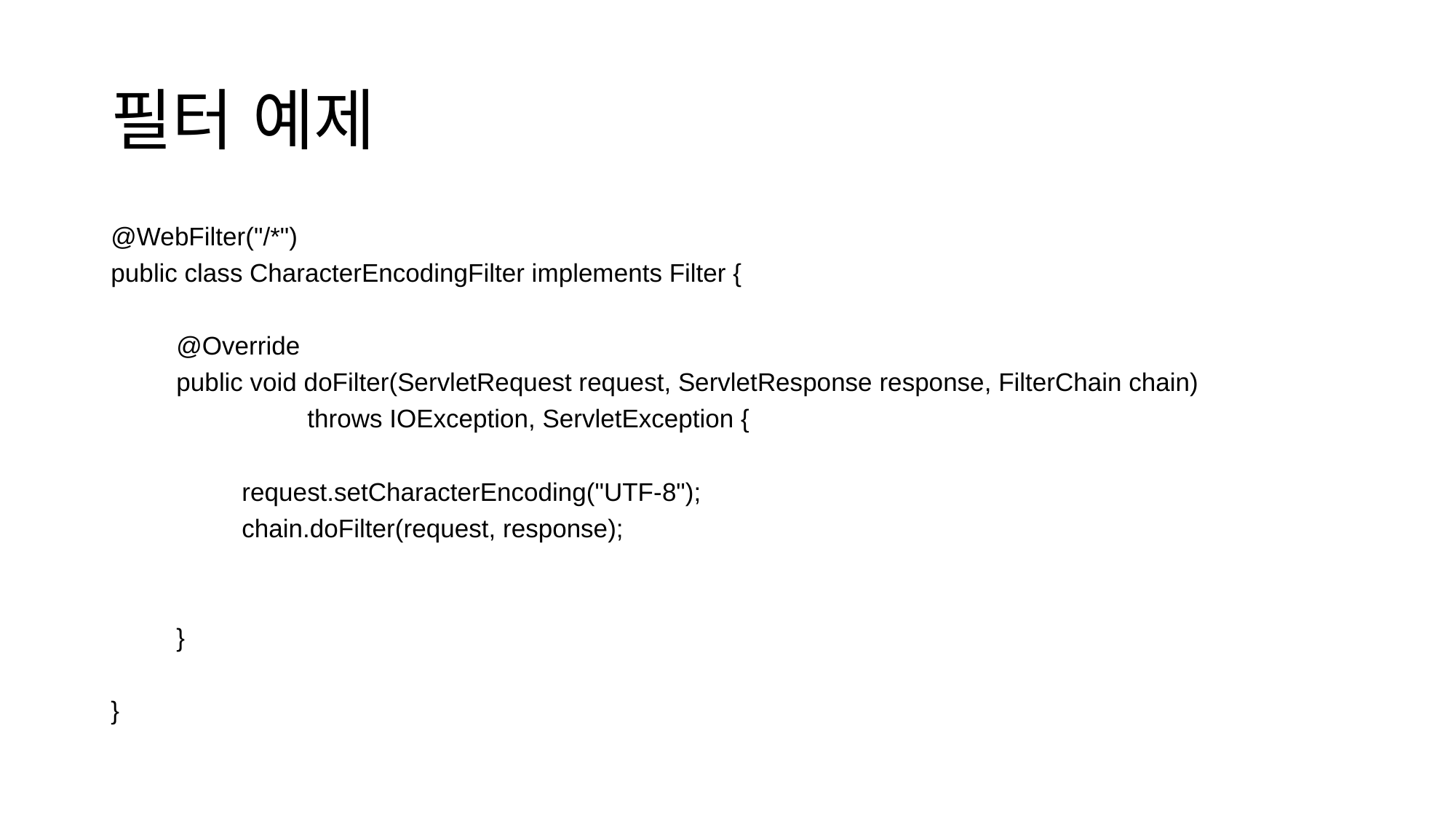

# 필터 예제
@WebFilter("/*")
public class CharacterEncodingFilter implements Filter {

	@Override
	public void doFilter(ServletRequest request, ServletResponse response, FilterChain chain)
			throws IOException, ServletException {

		request.setCharacterEncoding("UTF-8");
		chain.doFilter(request, response);

	}

}